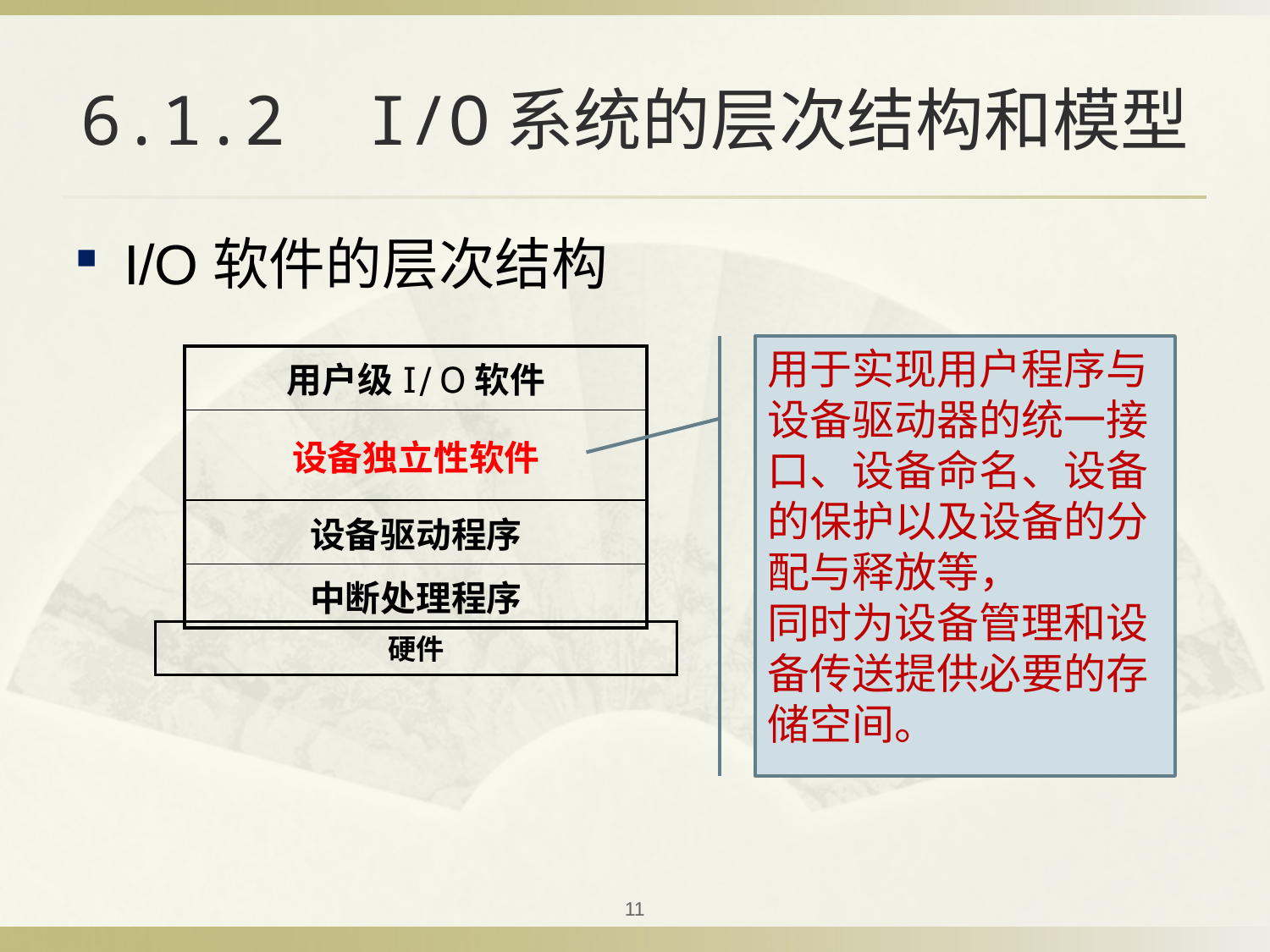

# 6.1.2  I/O系统的层次结构和模型
I/O软件的层次结构

用于实现用户程序与设备驱动器的统一接口、设备命名、设备的保护以及设备的分配与释放等，
同时为设备管理和设备传送提供必要的存储空间。
| 用户级I/O软件 |
| --- |
| 设备独立性软件 |
| 设备驱动程序 |
| 中断处理程序 |
硬件
11